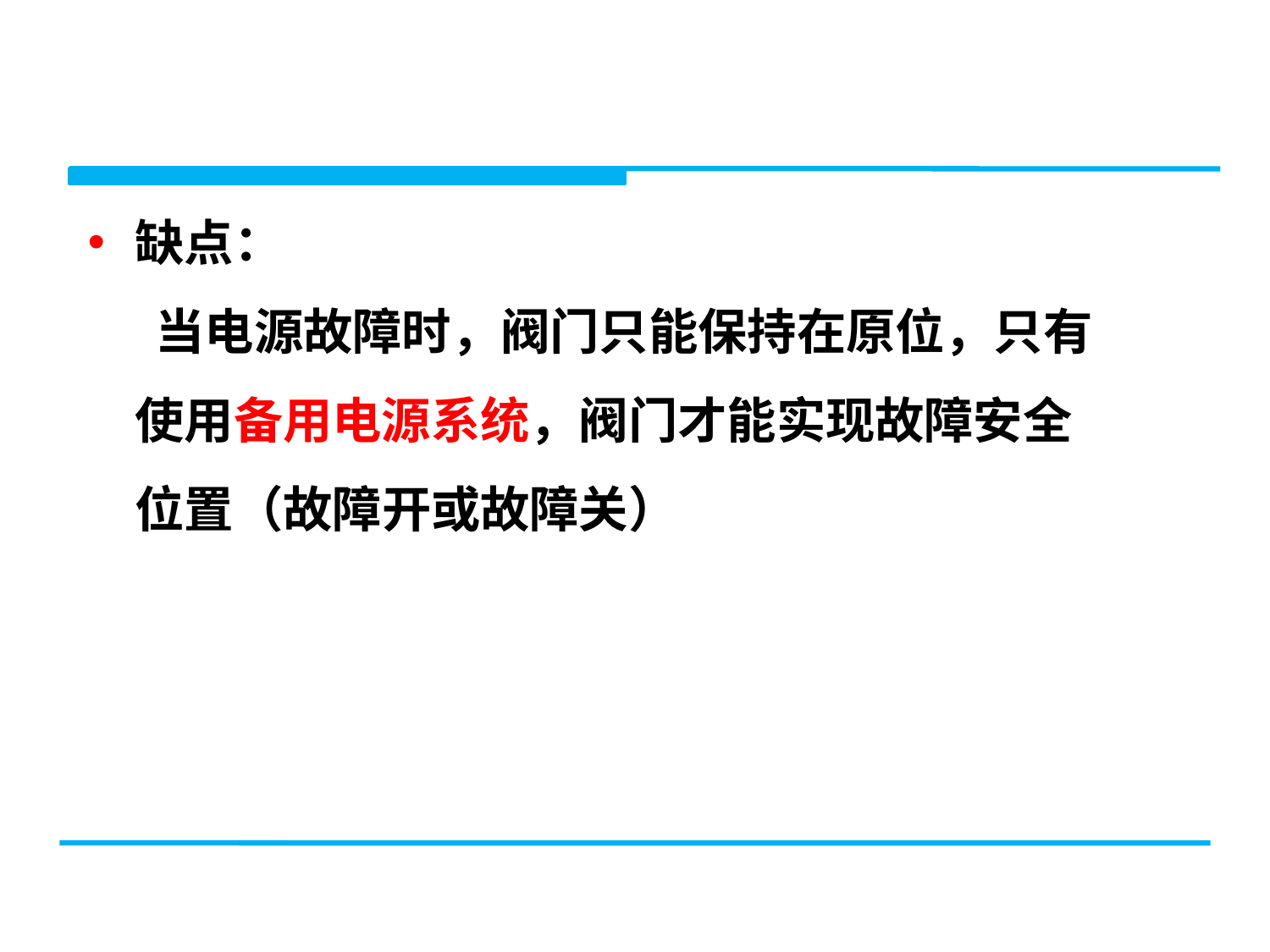

缺点：
     当电源故障时，阀门只能保持在原位，只有使用备用电源系统，阀门才能实现故障安全位置（故障开或故障关）